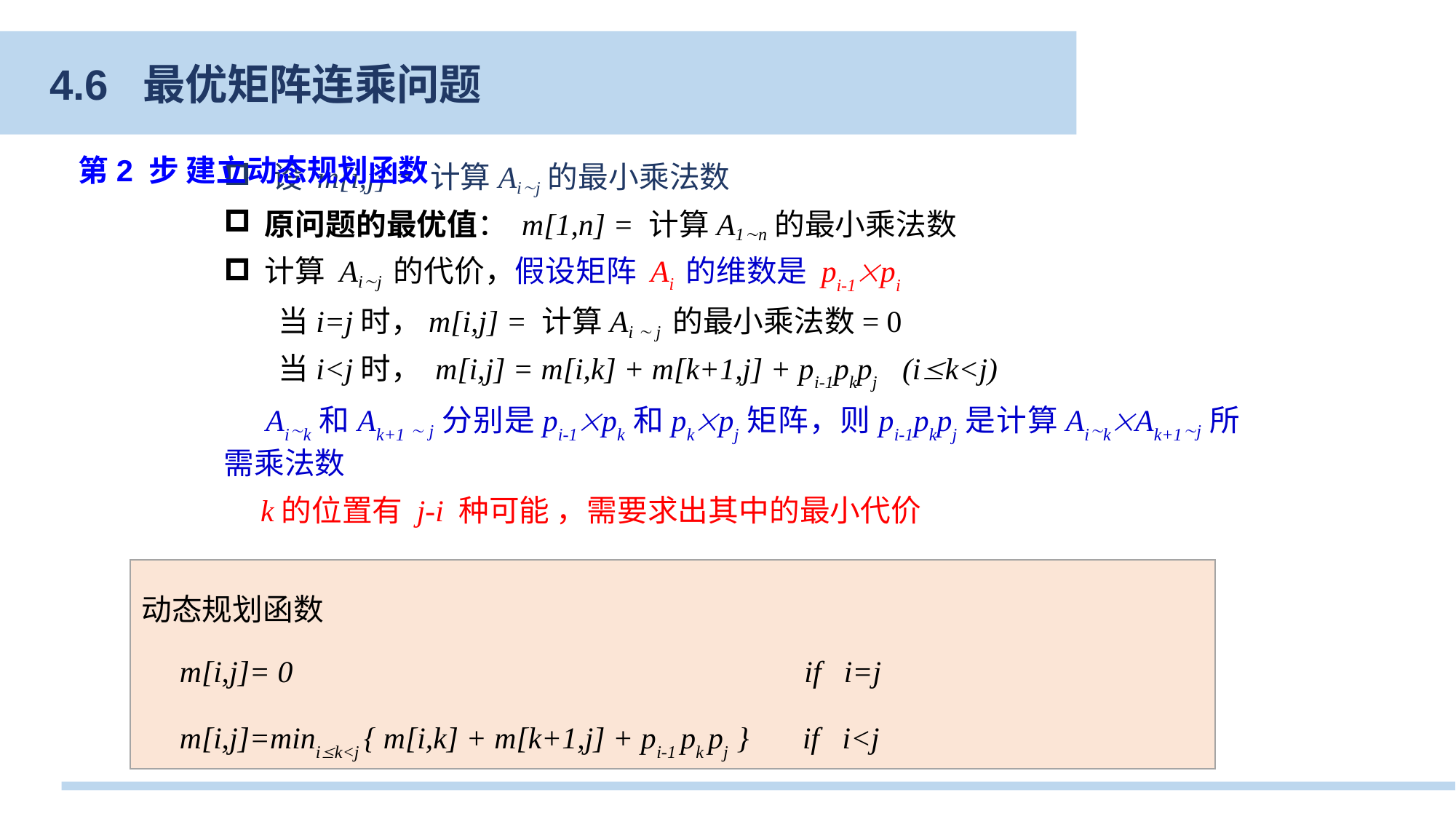

4.6  最优矩阵连乘问题
第2 步 建立动态规划函数
  设 m[i,j] = 计算Ai∼j的最小乘法数
原问题的最优值： m[1,n] = 计算A1∼n的最小乘法数
计算 Ai∼j 的代价，假设矩阵 Ai 的维数是 pi-1×pi
当i=j时，m[i,j] = 计算Ai ∼ j 的最小乘法数= 0
当i<j时， m[i,j] = m[i,k] + m[k+1,j] + pi-1pkpj     (i≤k<j)
     Ai∼k和Ak+1 ∼ j分别是pi-1×pk和pk×pj矩阵，则pi-1pkpj是计算Ai∼k×Ak+1∼j所需乘法数

k的位置有 j-i 种可能 ，需要求出其中的最小代价
动态规划函数
     m[i,j]= 0                                                                   if   i=j
     m[i,j]=mini≤k<j { m[i,k] + m[k+1,j] + pi-1 pk pj  }       if   i<j